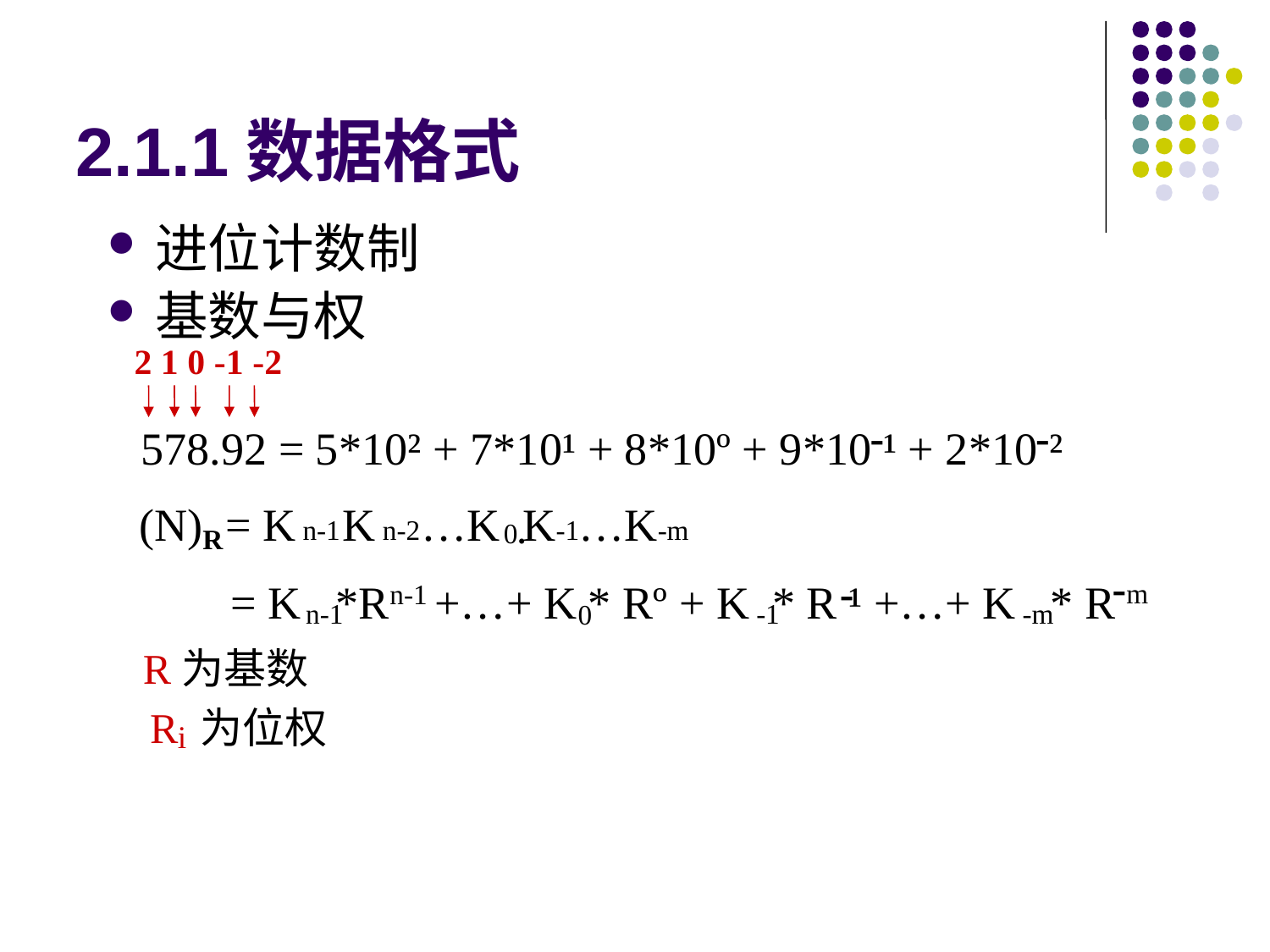

# 2.1.1数据格式
进位计数制
基数与权
   2 1 0 -1 -2

    R为基数
    R 为位权

-
-
578.92 = 5*10² + 7*10¹ + 8*10º + 9*10 ¹ + 2*10 ²
(N)  = K    K    …K  K  …K
        = K   *R    +…+ K * Rº + K  * R ¹ +…+ K   * R
n-1
n-2
0.
-1
-m
R
-m
-
n-1
n-1
-m
-1
0
i

5